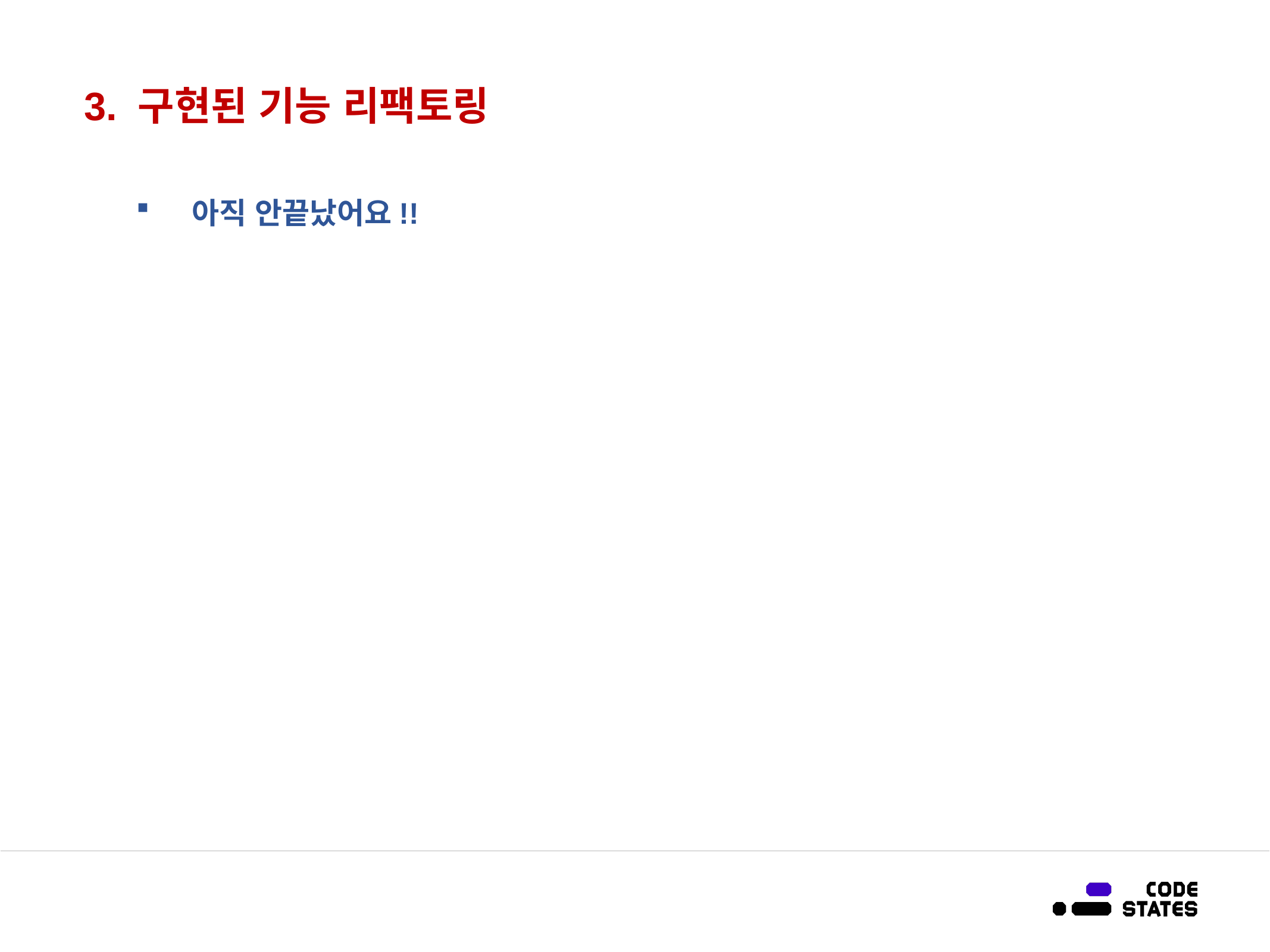

# 3. 구현된 기능 리팩토링
아직 안끝났어요!!